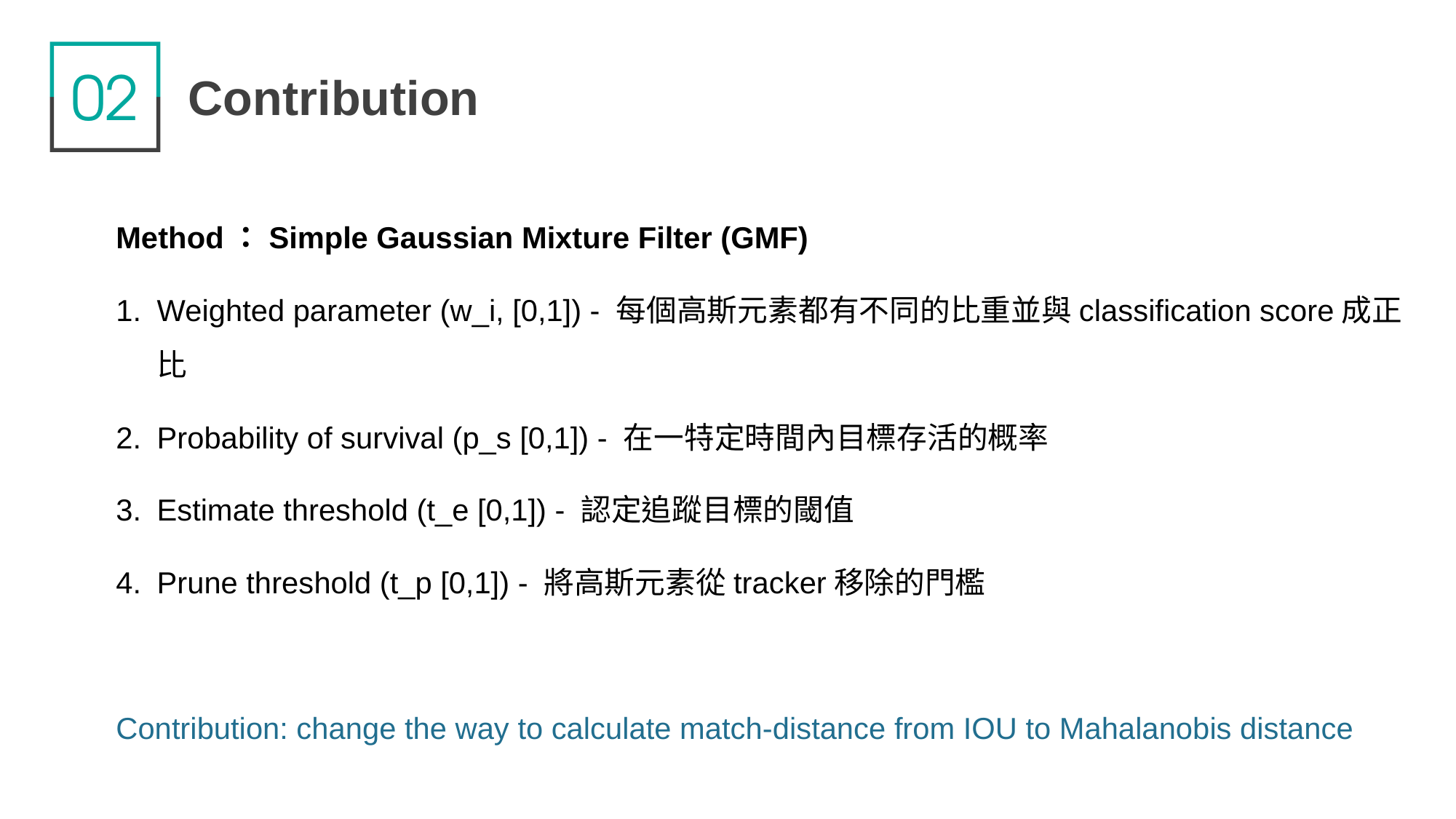

02
Contribution

Method：Simple Gaussian Mixture Filter (GMF)
Weighted parameter (w_i, [0,1]) - 每個高斯元素都有不同的比重並與classification score成正比
Probability of survival (p_s [0,1]) - 在一特定時間內目標存活的概率
Estimate threshold (t_e [0,1]) - 認定追蹤目標的閾值
Prune threshold (t_p [0,1]) - 將高斯元素從tracker移除的門檻

Contribution: change the way to calculate match-distance from IOU to Mahalanobis distance